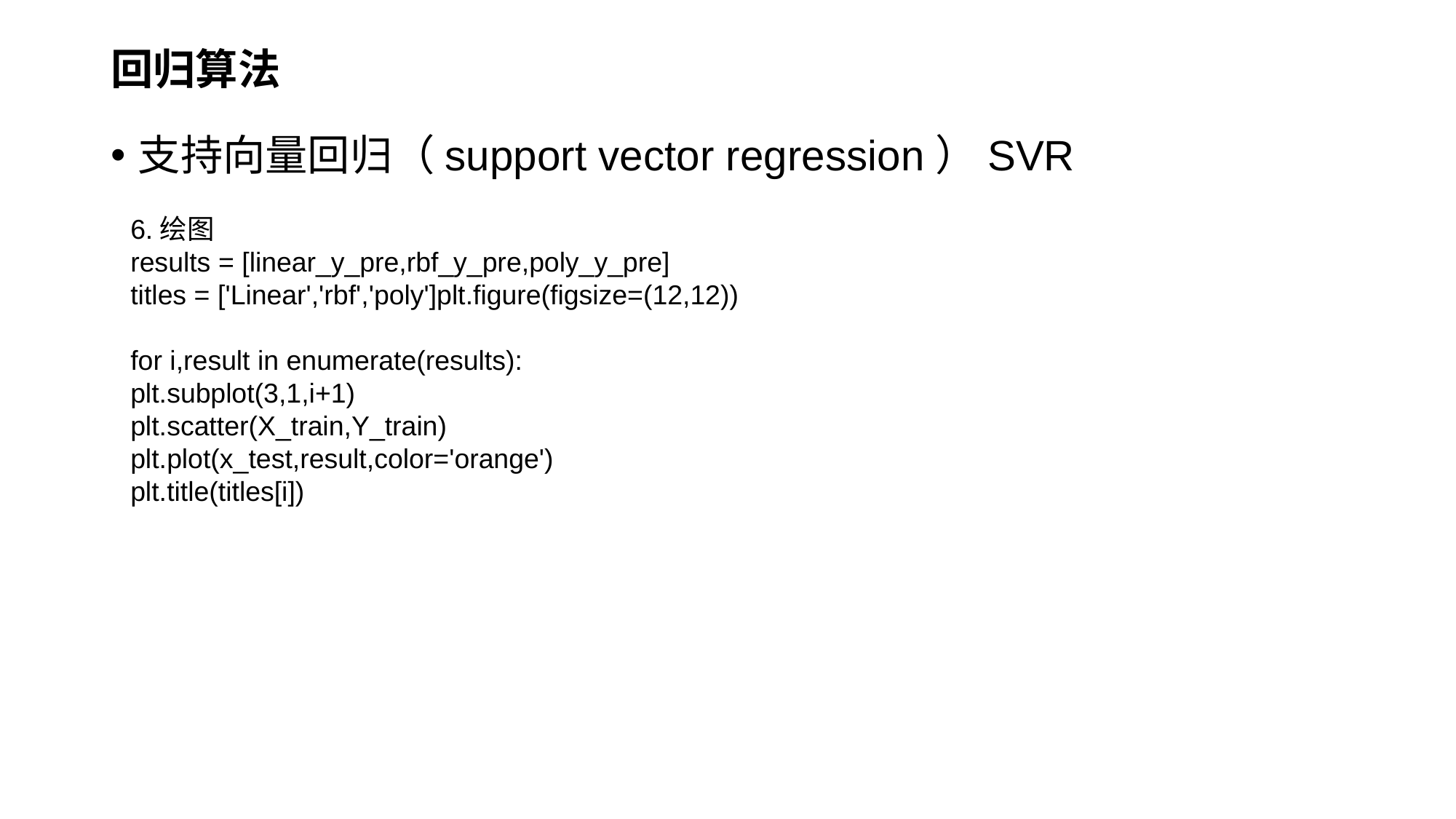

# 回归算法
支持向量回归（support vector regression）SVR

6.绘图
results = [linear_y_pre,rbf_y_pre,poly_y_pre]
titles = ['Linear','rbf','poly']plt.figure(figsize=(12,12))

for i,result in enumerate(results):
plt.subplot(3,1,i+1)
plt.scatter(X_train,Y_train)
plt.plot(x_test,result,color='orange')
plt.title(titles[i])